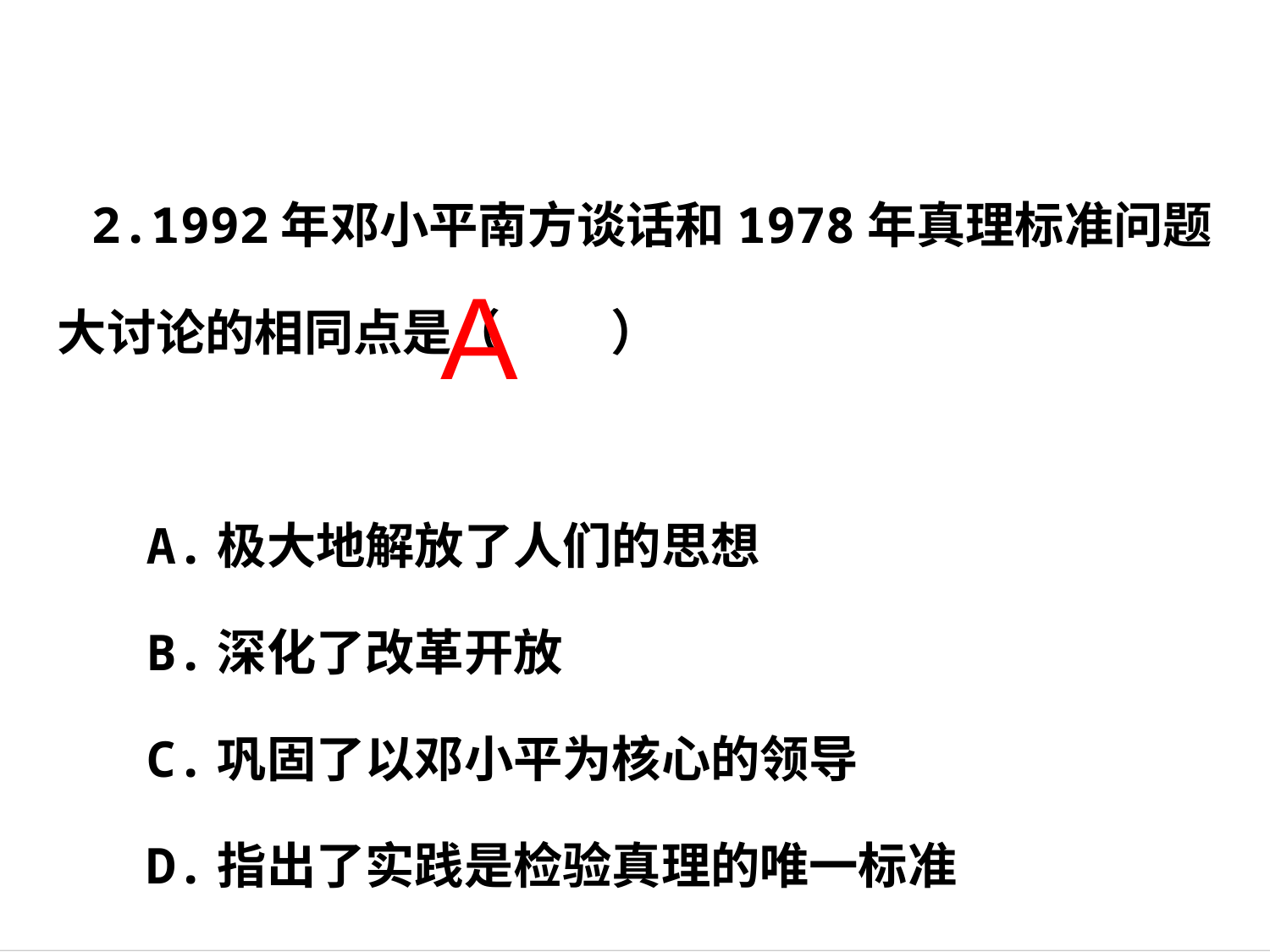

2.1992年邓小平南方谈话和1978年真理标准问题大讨论的相同点是（ 　　）
   A.极大地解放了人们的思想
   B.深化了改革开放
   C.巩固了以邓小平为核心的领导
   D.指出了实践是检验真理的唯一标准
A